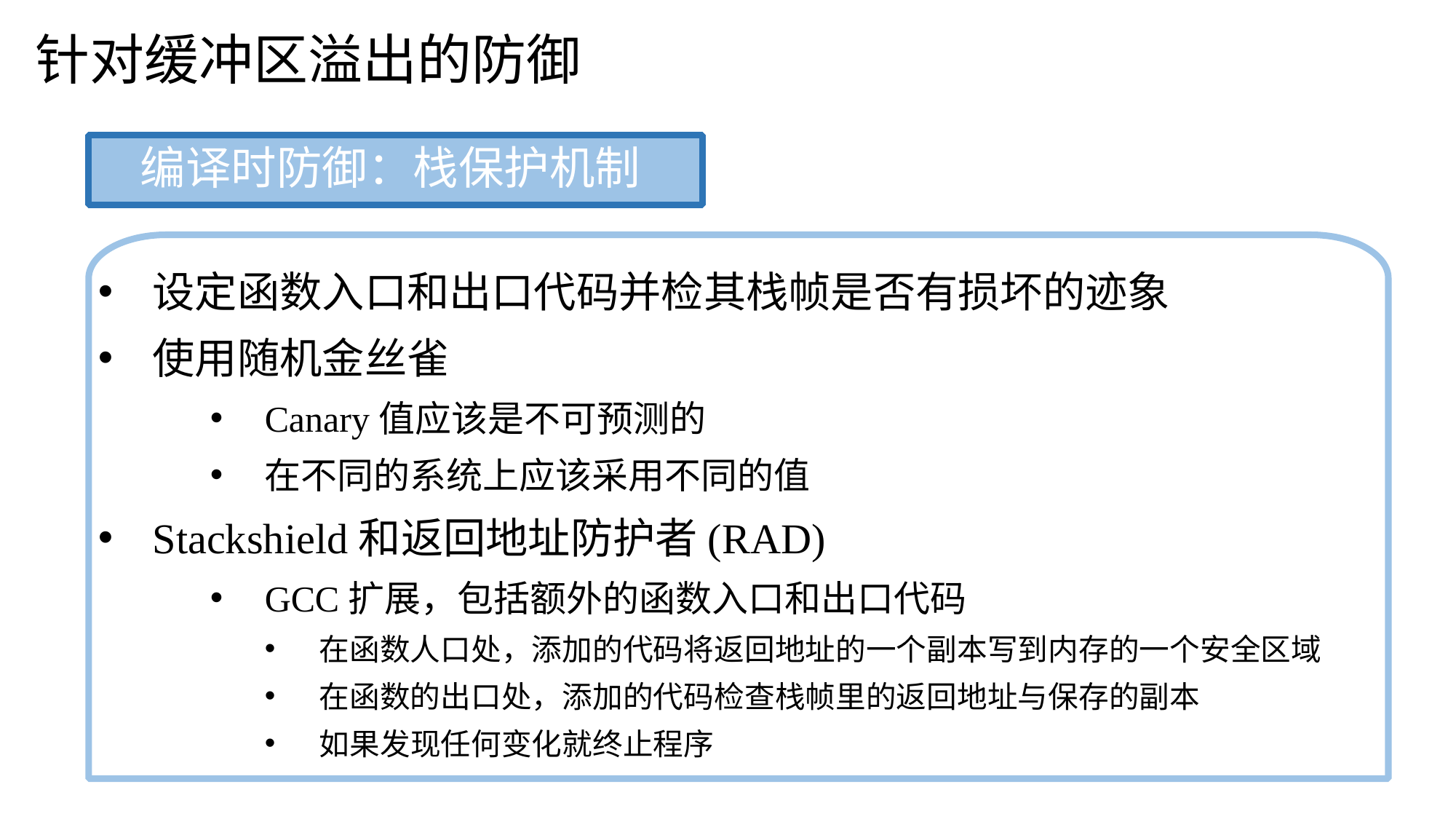

针对缓冲区溢出的防御

编译时防御：栈保护机制
设定函数入口和出口代码并检其栈帧是否有损坏的迹象
使用随机金丝雀
Canary值应该是不可预测的
在不同的系统上应该采用不同的值
Stackshield和返回地址防护者(RAD)
GCC扩展，包括额外的函数入口和出口代码
在函数人口处，添加的代码将返回地址的一个副本写到内存的一个安全区域
在函数的出口处，添加的代码检查栈帧里的返回地址与保存的副本
如果发现任何变化就终止程序